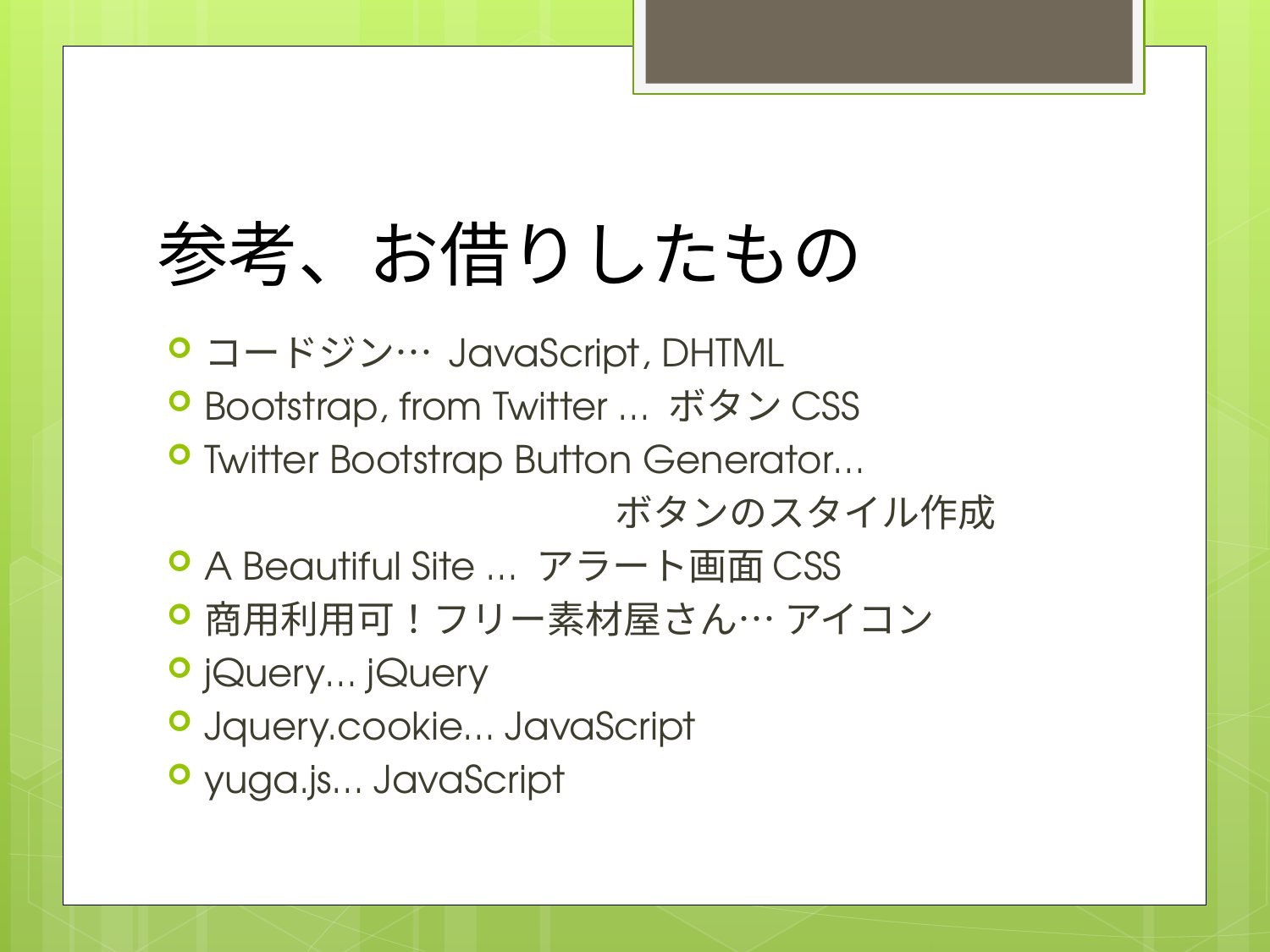

# 参考、お借りしたもの
コードジン… JavaScript, DHTML
Bootstrap, from Twitter … ボタンCSS
Twitter Bootstrap Button Generator…
				ボタンのスタイル作成
A Beautiful Site … アラート画面CSS
商用利用可！フリー素材屋さん… アイコン
jQuery… jQuery
Jquery.cookie… JavaScript
yuga.js… JavaScript